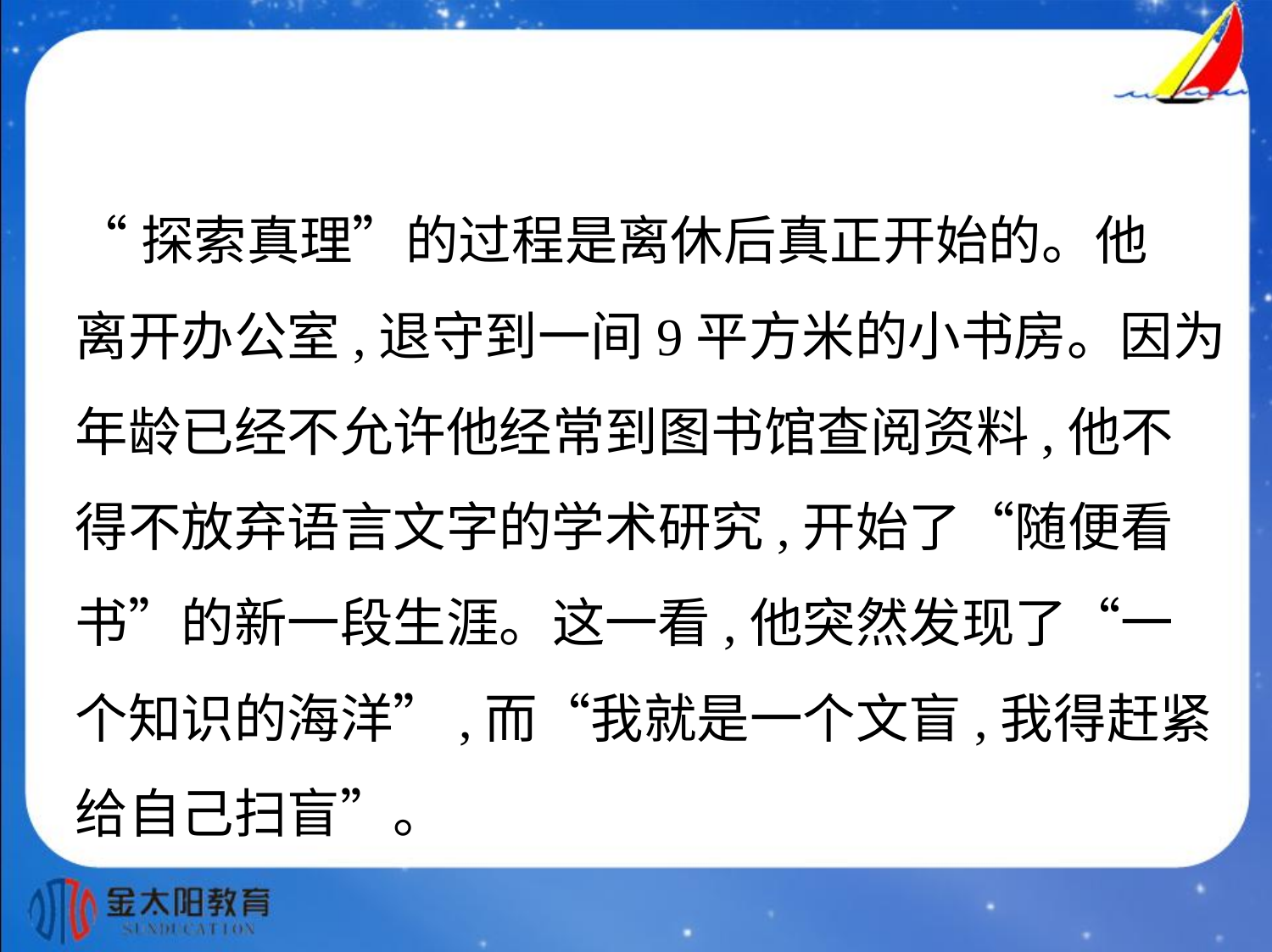

“探索真理”的过程是离休后真正开始的。他
离开办公室,退守到一间9平方米的小书房。因为
年龄已经不允许他经常到图书馆查阅资料,他不
得不放弃语言文字的学术研究,开始了“随便看
书”的新一段生涯。这一看,他突然发现了“一
个知识的海洋”,而“我就是一个文盲,我得赶紧
给自己扫盲”。